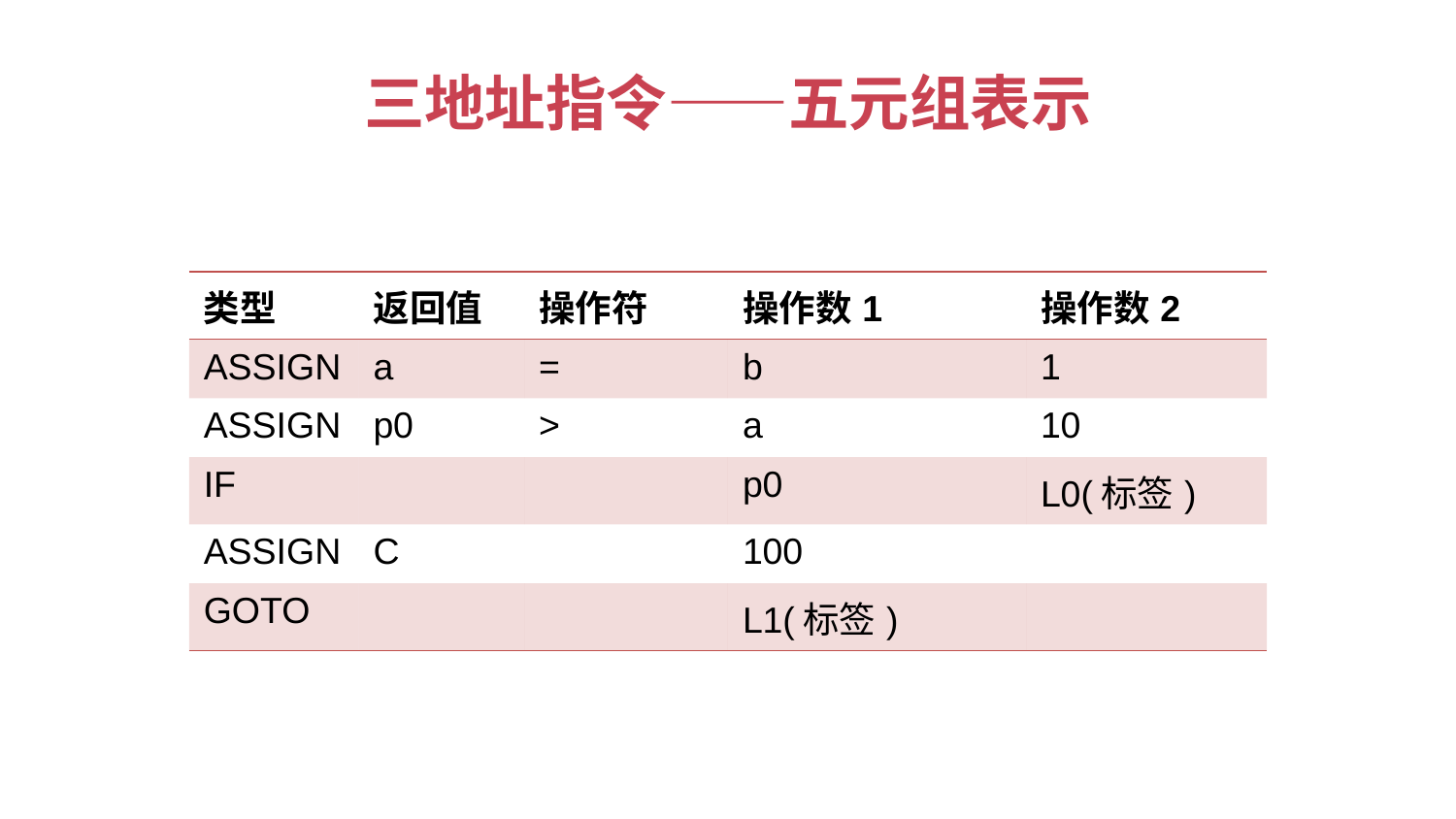

# 三地址指令——五元组表示
| 类型 | 返回值 | 操作符 | 操作数1 | 操作数2 |
| --- | --- | --- | --- | --- |
| ASSIGN | a | = | b | 1 |
| ASSIGN | p0 | > | a | 10 |
| IF |  |  | p0 | L0(标签) |
| ASSIGN | C |  | 100 |  |
| GOTO |  |  | L1(标签) |  |